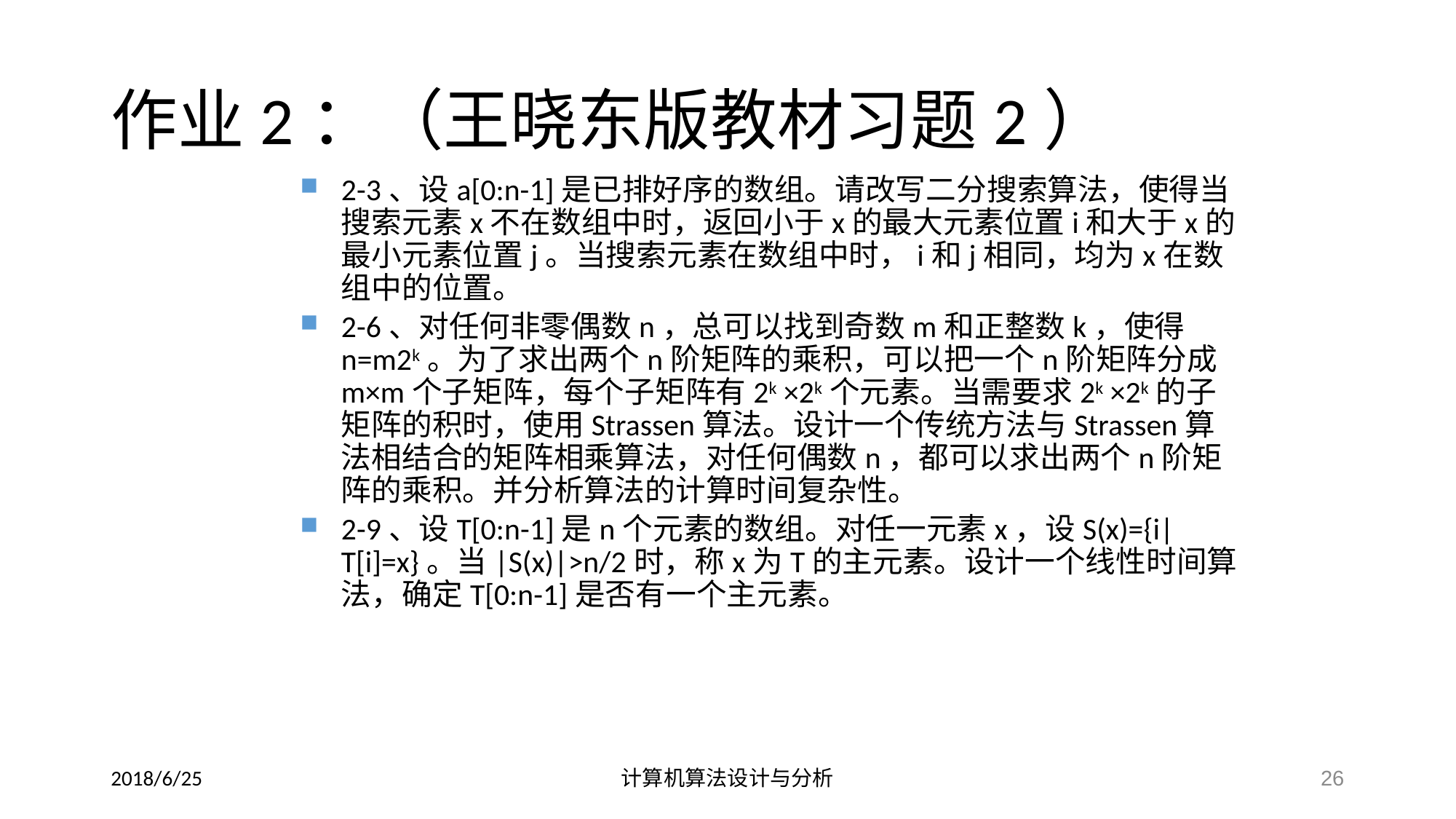

# 作业2：（王晓东版教材习题2）
2-3、设a[0:n-1]是已排好序的数组。请改写二分搜索算法，使得当搜索元素x不在数组中时，返回小于x的最大元素位置i和大于x的最小元素位置j。当搜索元素在数组中时，i和j相同，均为x在数组中的位置。
2-6、对任何非零偶数n，总可以找到奇数m和正整数k，使得n=m2k。为了求出两个n阶矩阵的乘积，可以把一个n阶矩阵分成m×m个子矩阵，每个子矩阵有2k ×2k个元素。当需要求2k ×2k的子矩阵的积时，使用Strassen算法。设计一个传统方法与Strassen算法相结合的矩阵相乘算法，对任何偶数n，都可以求出两个n阶矩阵的乘积。并分析算法的计算时间复杂性。
2-9、设T[0:n-1]是n个元素的数组。对任一元素x，设S(x)={i|T[i]=x}。当|S(x)|>n/2时，称x为T的主元素。设计一个线性时间算法，确定T[0:n-1]是否有一个主元素。
2018/6/25
计算机算法设计与分析
26